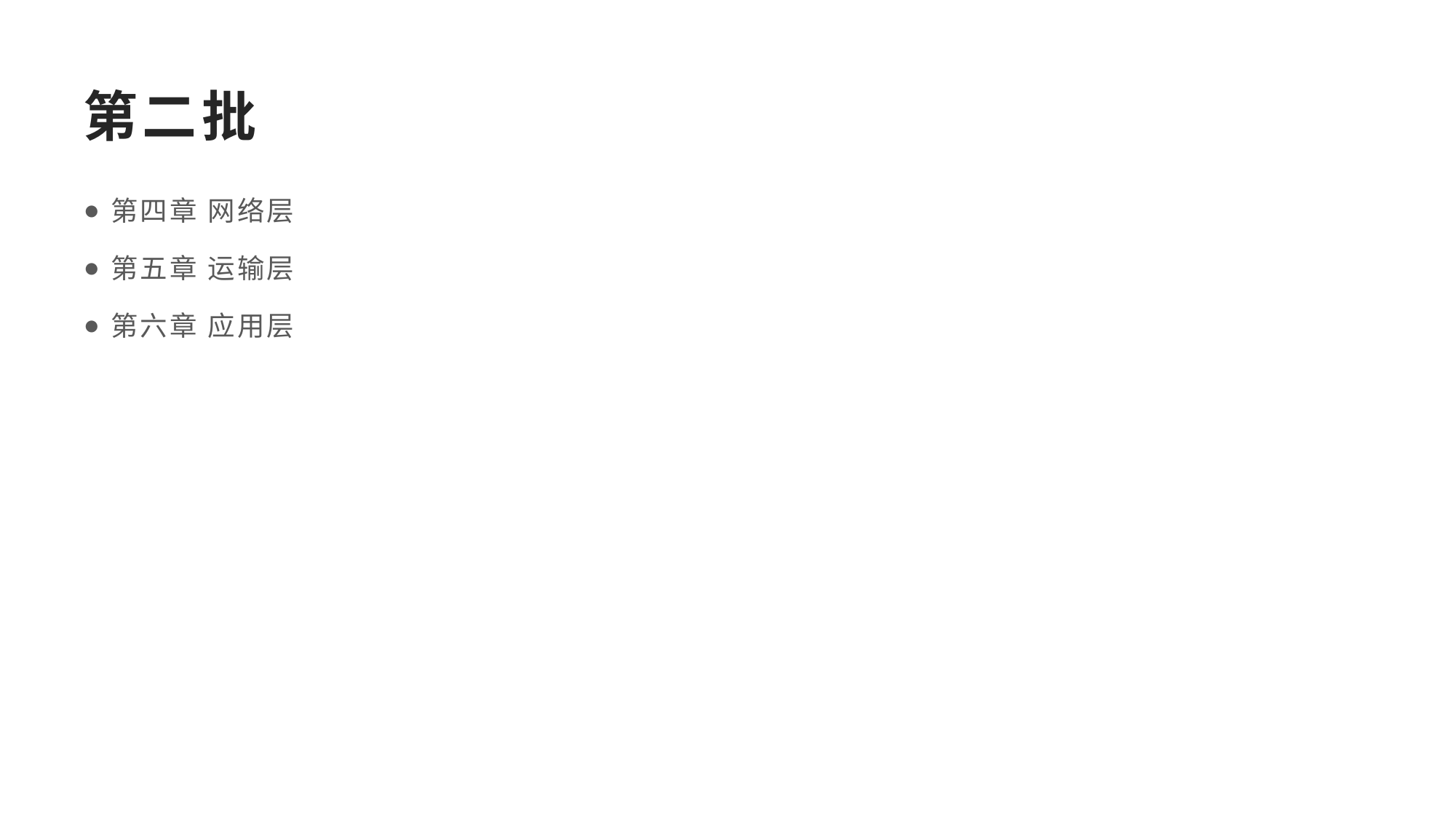

# 第二批
第四章 网络层
第五章 运输层
第六章 应用层